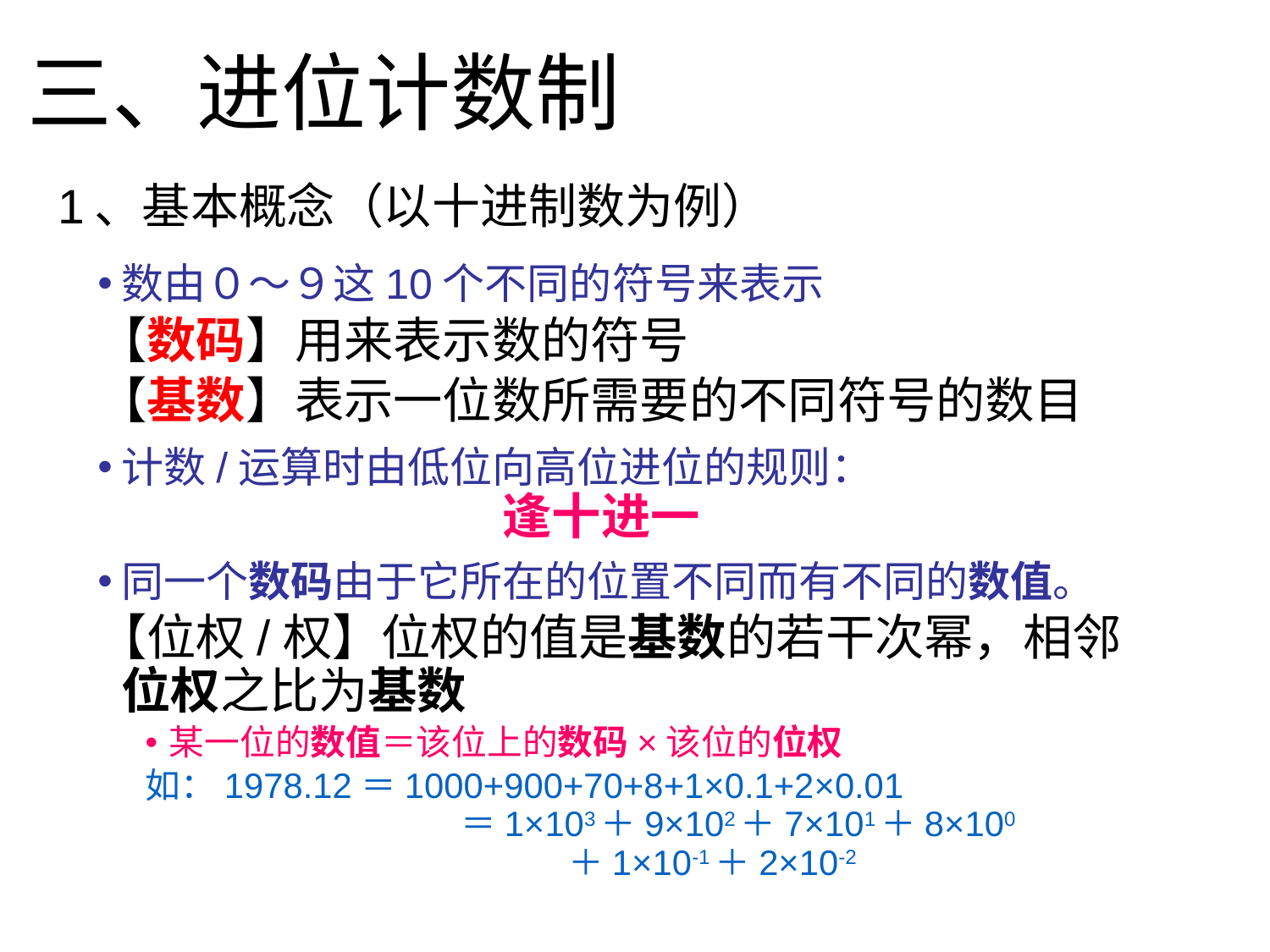

三、进位计数制
# 1、基本概念（以十进制数为例）
数由０～９这10个不同的符号来表示
【数码】用来表示数的符号
【基数】表示一位数所需要的不同符号的数目
计数/运算时由低位向高位进位的规则：
			逢十进一
同一个数码由于它所在的位置不同而有不同的数值。
【位权/权】位权的值是基数的若干次幂，相邻位权之比为基数
某一位的数值＝该位上的数码×该位的位权
如：1978.12＝1000+900+70+8+1×0.1+2×0.01
		   ＝1×103＋9×102＋7×101＋8×100
			 ＋1×10-1＋2×10-2